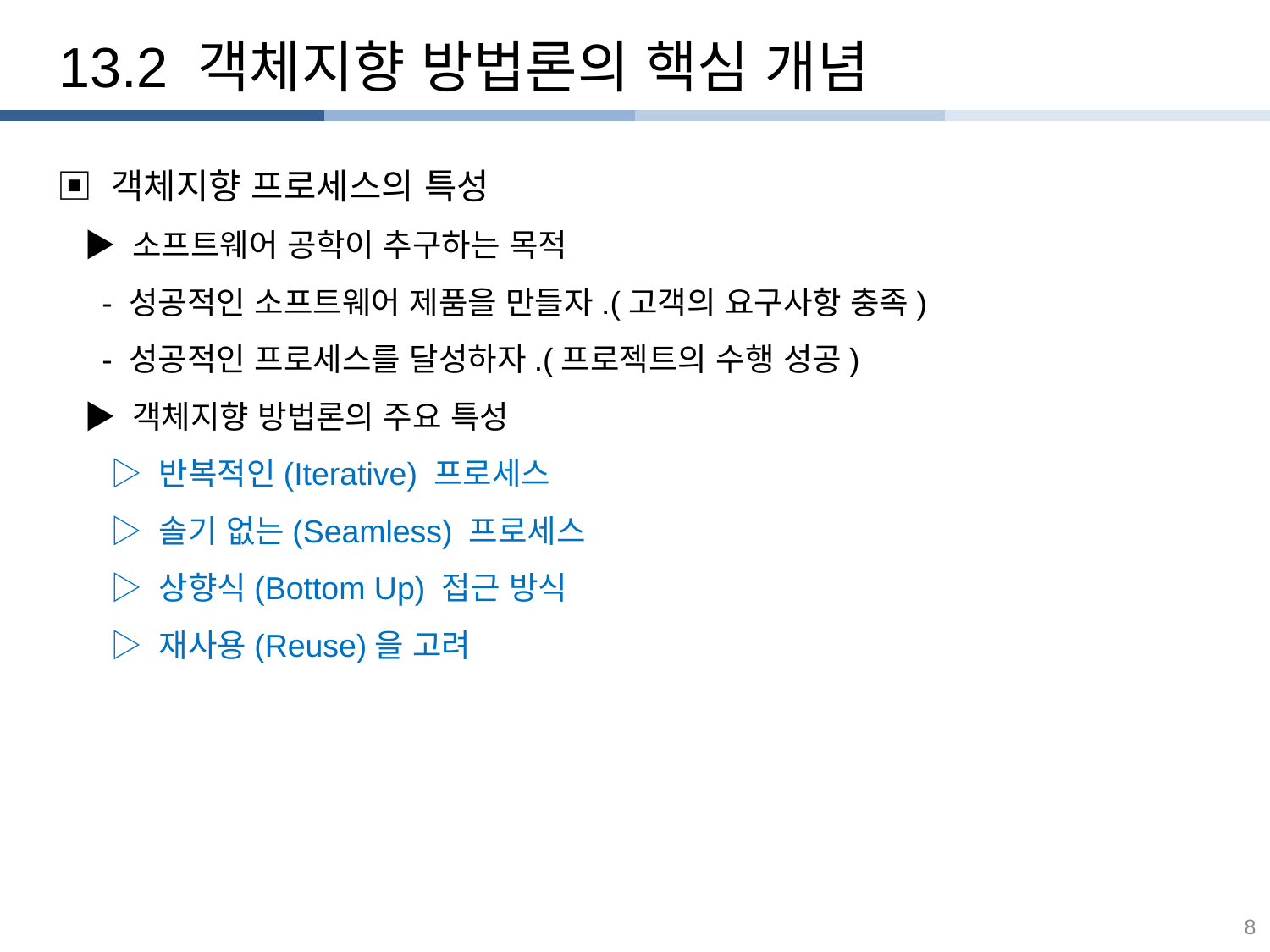

13.2 객체지향 방법론의 핵심 개념
▣ 객체지향 프로세스의 특성
   ▶ 소프트웨어 공학이 추구하는 목적
     - 성공적인 소프트웨어 제품을 만들자.(고객의 요구사항 충족)
     - 성공적인 프로세스를 달성하자.(프로젝트의 수행 성공)
   ▶ 객체지향 방법론의 주요 특성
      ▷ 반복적인(Iterative) 프로세스
      ▷ 솔기 없는(Seamless) 프로세스
      ▷ 상향식(Bottom Up) 접근 방식
      ▷ 재사용(Reuse)을 고려

8